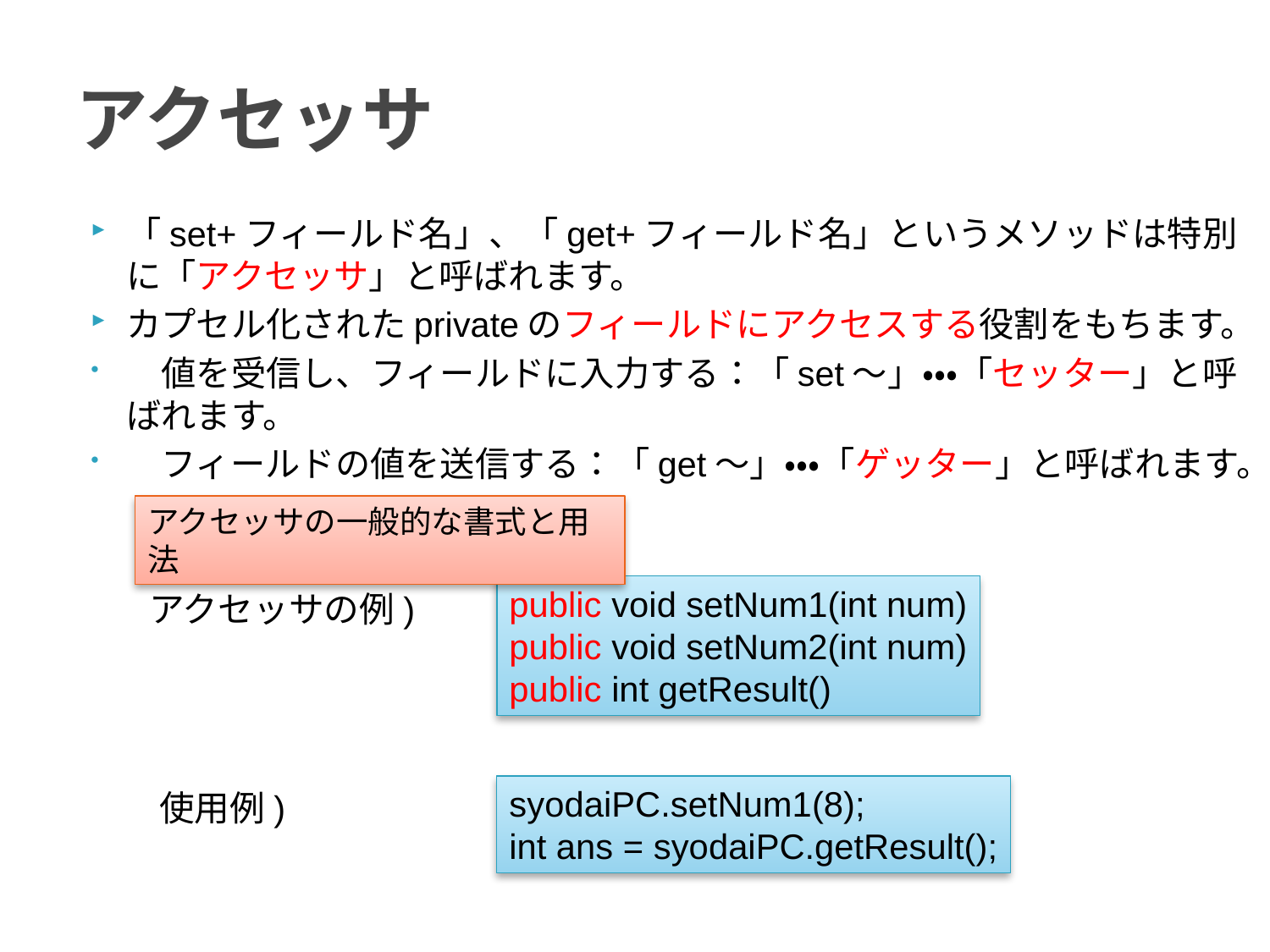

# アクセッサ
「set+フィールド名」、「get+フィールド名」というメソッドは特別に「アクセッサ」と呼ばれます。
カプセル化されたprivateのフィールドにアクセスする役割をもちます。
　値を受信し、フィールドに入力する：「set～」・・・「セッター」と呼ばれます。
　フィールドの値を送信する：「get～」・・・「ゲッター」と呼ばれます。

アクセッサの一般的な書式と用法
public void setNum1(int num)
public void setNum2(int num)
public int getResult()
アクセッサの例)
syodaiPC.setNum1(8);
int ans = syodaiPC.getResult();
使用例)